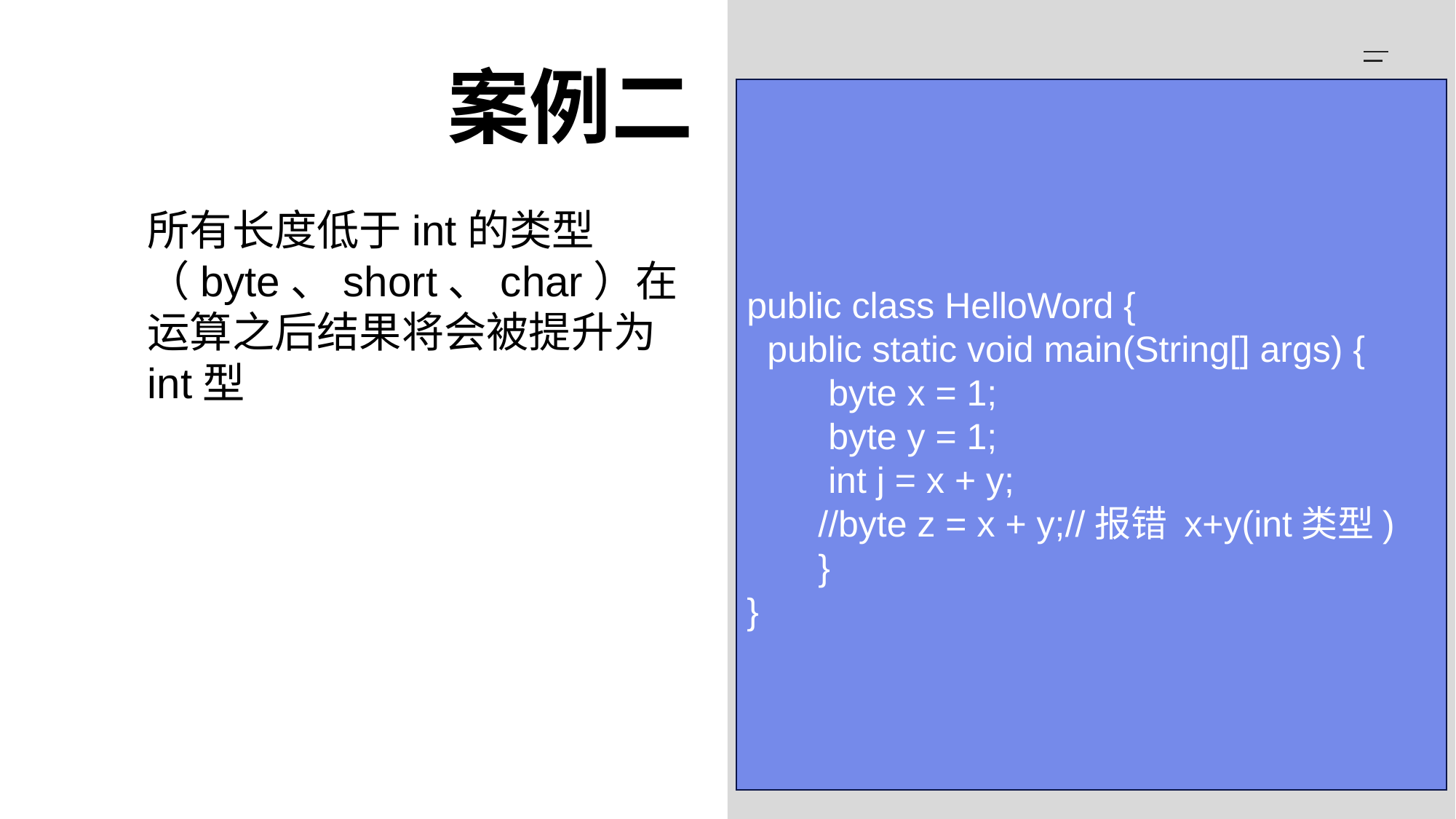

案例二

public class HelloWord {
  public static void main(String[] args) {
        byte x = 1;
        byte y = 1;
        int j = x + y;
       //byte z = x + y;//报错 x+y(int类型)
       }
}

所有长度低于int的类型（byte、short、char）在运算之后结果将会被提升为int型